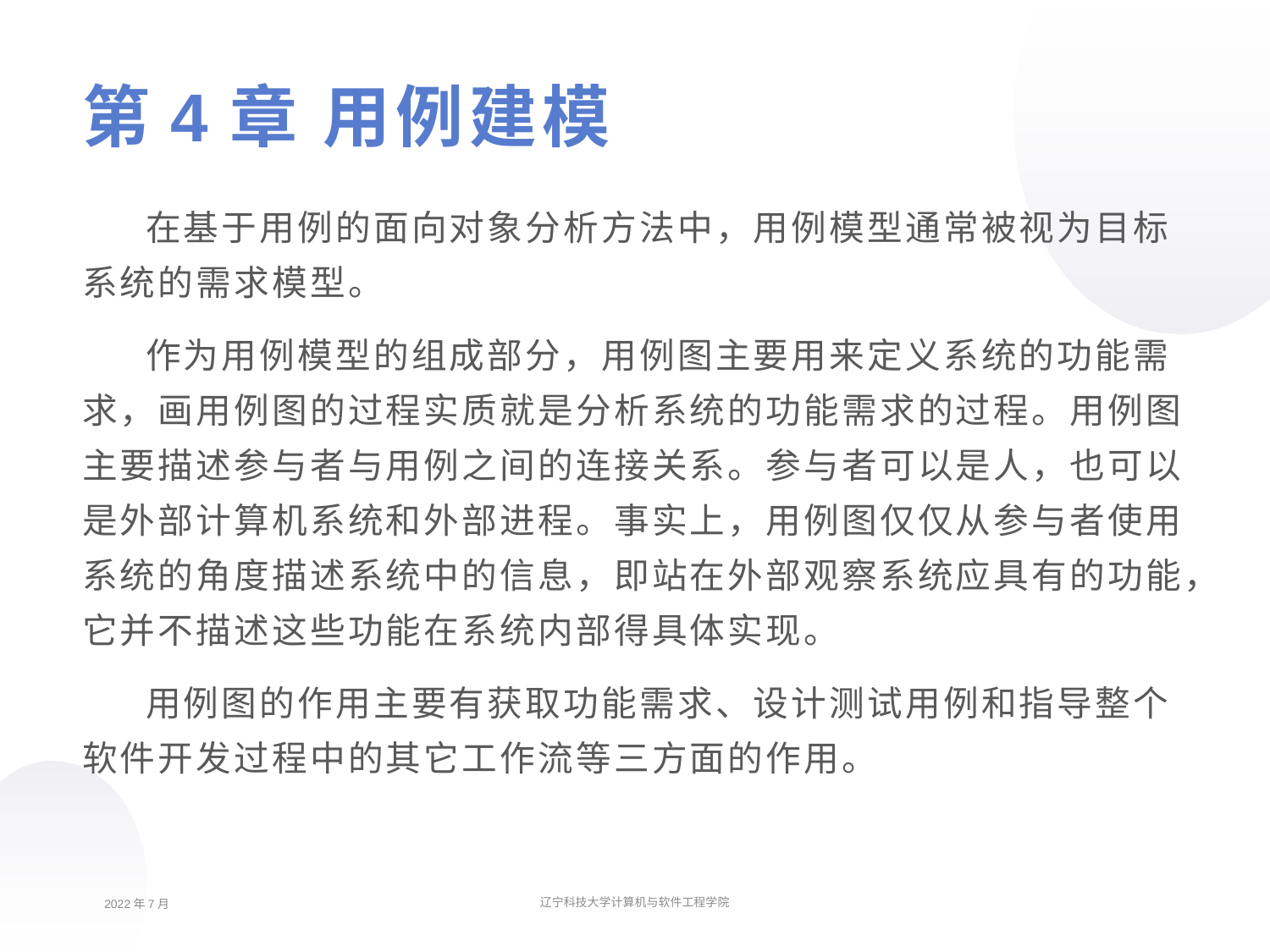

# 第4章 用例建模
在基于用例的面向对象分析方法中，用例模型通常被视为目标系统的需求模型。
作为用例模型的组成部分，用例图主要用来定义系统的功能需求，画用例图的过程实质就是分析系统的功能需求的过程。用例图主要描述参与者与用例之间的连接关系。参与者可以是人，也可以是外部计算机系统和外部进程。事实上，用例图仅仅从参与者使用系统的角度描述系统中的信息，即站在外部观察系统应具有的功能，它并不描述这些功能在系统内部得具体实现。
用例图的作用主要有获取功能需求、设计测试用例和指导整个软件开发过程中的其它工作流等三方面的作用。

2022年7月
辽宁科技大学计算机与软件工程学院
3